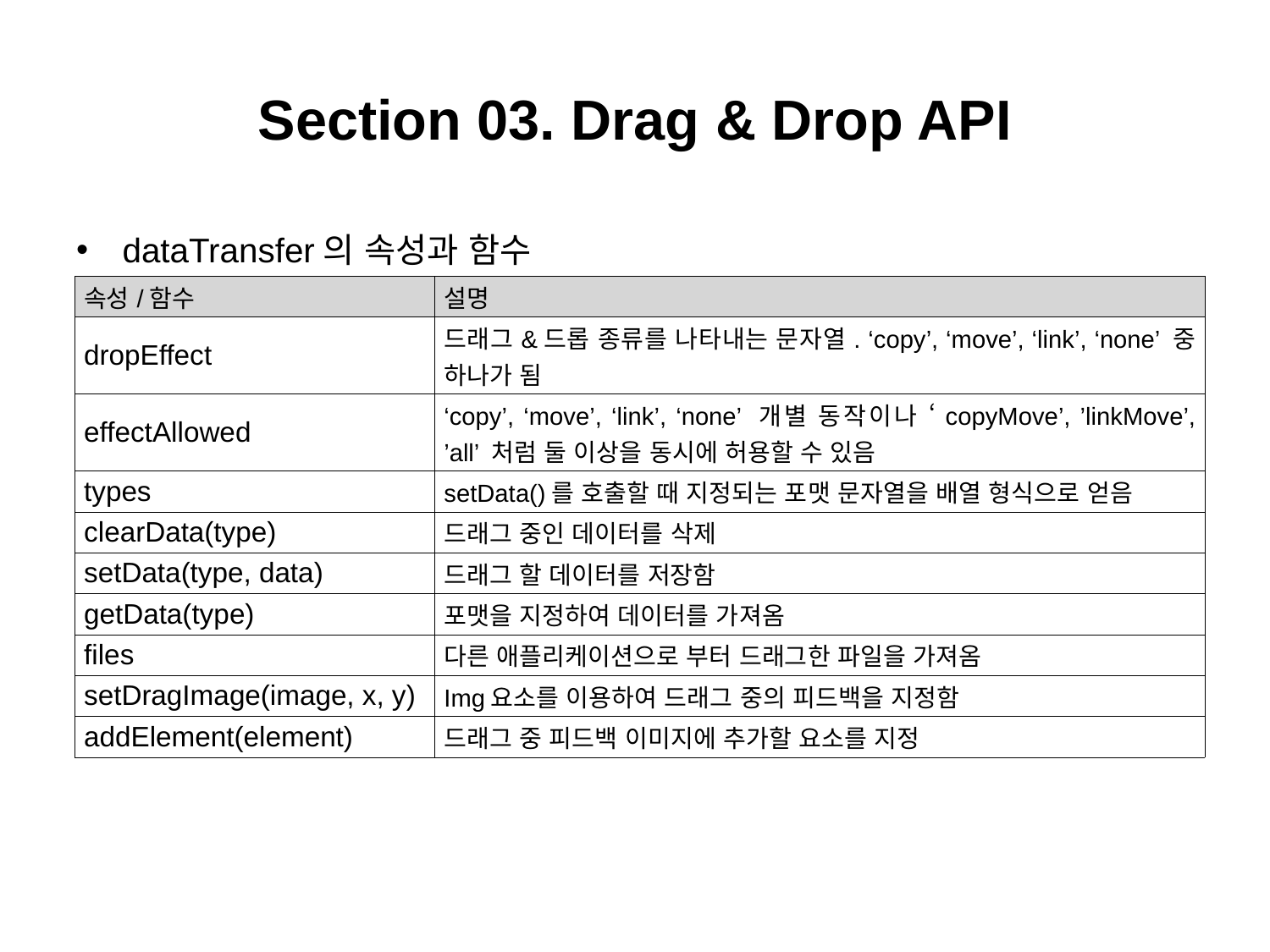

# Section 03. Drag & Drop API
dataTransfer의 속성과 함수

| 속성/함수 | 설명 |
| --- | --- |
| dropEffect | 드래그&드롭 종류를 나타내는 문자열. ‘copy’, ‘move’, ‘link’, ‘none’ 중 하나가 됨 |
| effectAllowed | ‘copy’, ‘move’, ‘link’, ‘none’ 개별 동작이나 ‘copyMove’, ’linkMove’, ’all’ 처럼 둘 이상을 동시에 허용할 수 있음 |
| types | setData()를 호출할 때 지정되는 포맷 문자열을 배열 형식으로 얻음 |
| clearData(type) | 드래그 중인 데이터를 삭제 |
| setData(type, data) | 드래그 할 데이터를 저장함 |
| getData(type) | 포맷을 지정하여 데이터를 가져옴 |
| files | 다른 애플리케이션으로 부터 드래그한 파일을 가져옴 |
| setDragImage(image, x, y) | Img요소를 이용하여 드래그 중의 피드백을 지정함 |
| addElement(element) | 드래그 중 피드백 이미지에 추가할 요소를 지정 |